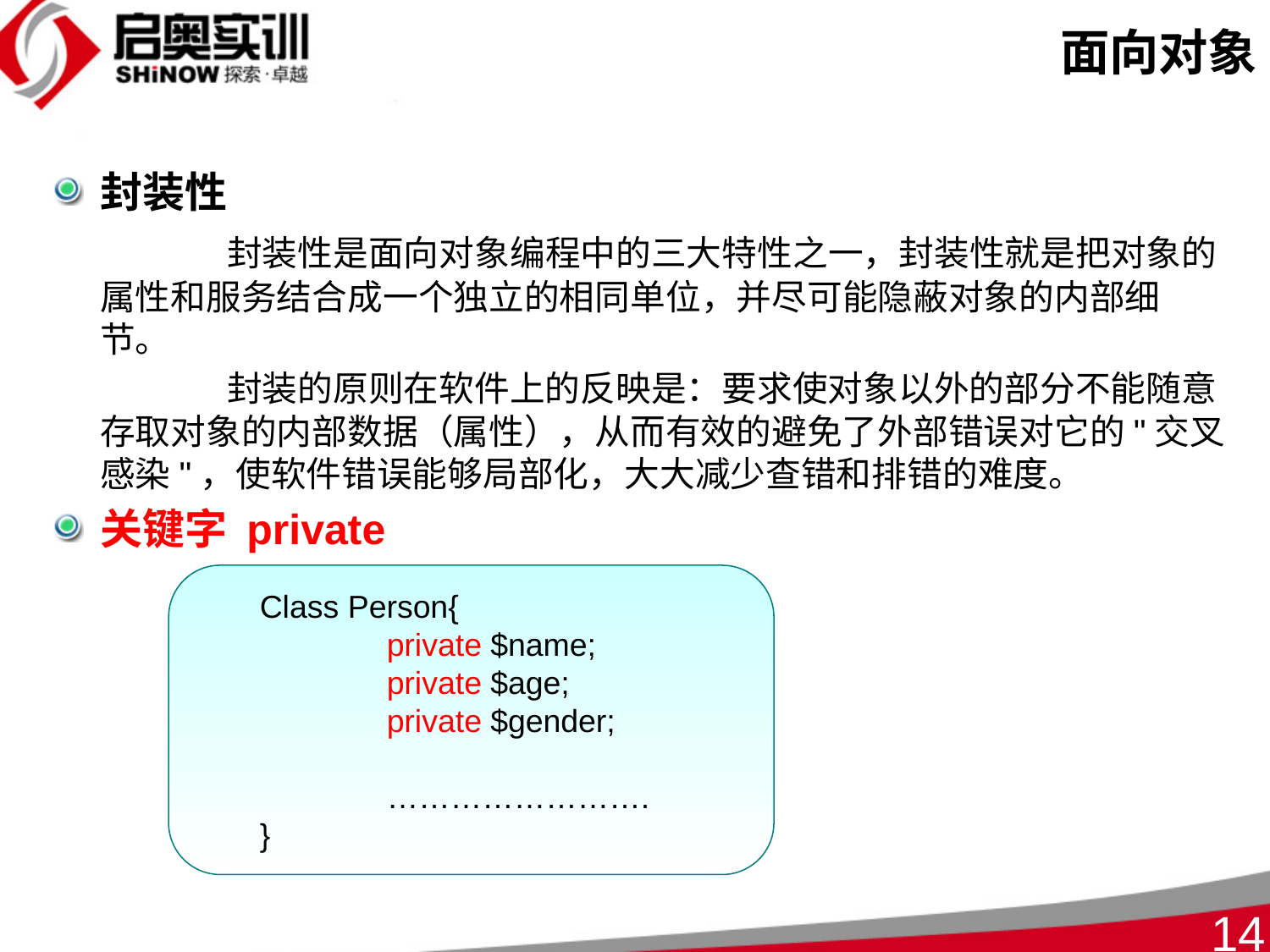

# 面向对象
封装性
		封装性是面向对象编程中的三大特性之一，封装性就是把对象的属性和服务结合成一个独立的相同单位，并尽可能隐蔽对象的内部细节。
		封装的原则在软件上的反映是：要求使对象以外的部分不能随意存取对象的内部数据（属性），从而有效的避免了外部错误对它的"交叉感染"，使软件错误能够局部化，大大减少查错和排错的难度。
关键字 private

Class Person{
	private $name;
	private $age;
	private $gender;

	…………………….
}
14